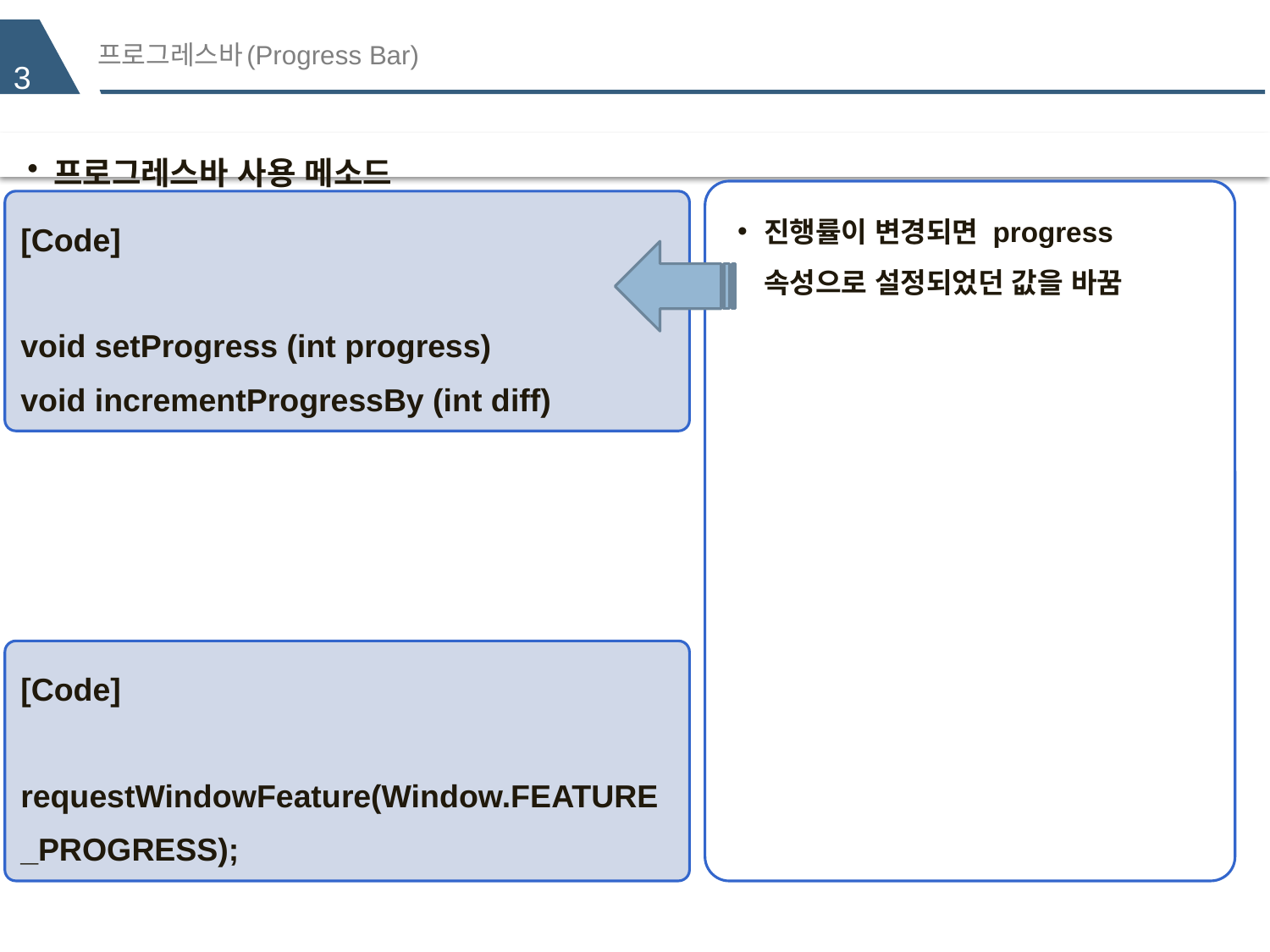

# 프로그레스바(Progress Bar)
3
 프로그레스바 사용 메소드

[Code]

void setProgress (int progress)
void incrementProgressBy (int diff)
진행률이 변경되면 progress 속성으로 설정되었던 값을 바꿈

[Code]

requestWindowFeature(Window.FEATURE_PROGRESS);